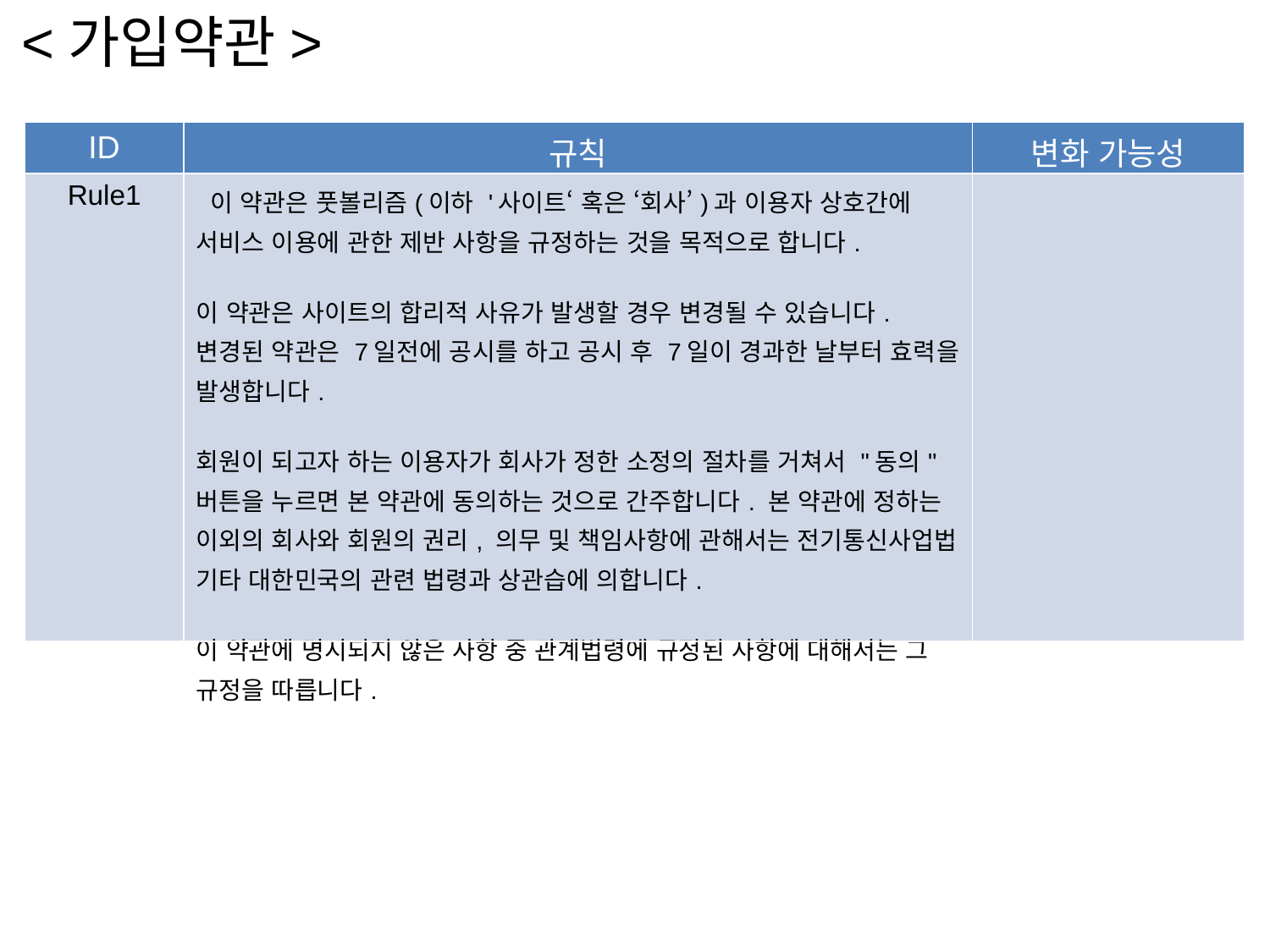

<가입약관>
| ID | 규칙 | 변화 가능성 |
| --- | --- | --- |
| Rule1 | 이 약관은 풋볼리즘(이하 '사이트‘ 혹은 ‘회사’)과 이용자 상호간에 서비스 이용에 관한 제반 사항을 규정하는 것을 목적으로 합니다. 이 약관은 사이트의 합리적 사유가 발생할 경우 변경될 수 있습니다. 변경된 약관은 7일전에 공시를 하고 공시 후 7일이 경과한 날부터 효력을 발생합니다. 회원이 되고자 하는 이용자가 회사가 정한 소정의 절차를 거쳐서 "동의" 버튼을 누르면 본 약관에 동의하는 것으로 간주합니다. 본 약관에 정하는 이외의 회사와 회원의 권리, 의무 및 책임사항에 관해서는 전기통신사업법 기타 대한민국의 관련 법령과 상관습에 의합니다. 이 약관에 명시되지 않은 사항 중 관계법령에 규정된 사항에 대해서는 그 규정을 따릅니다. |  |